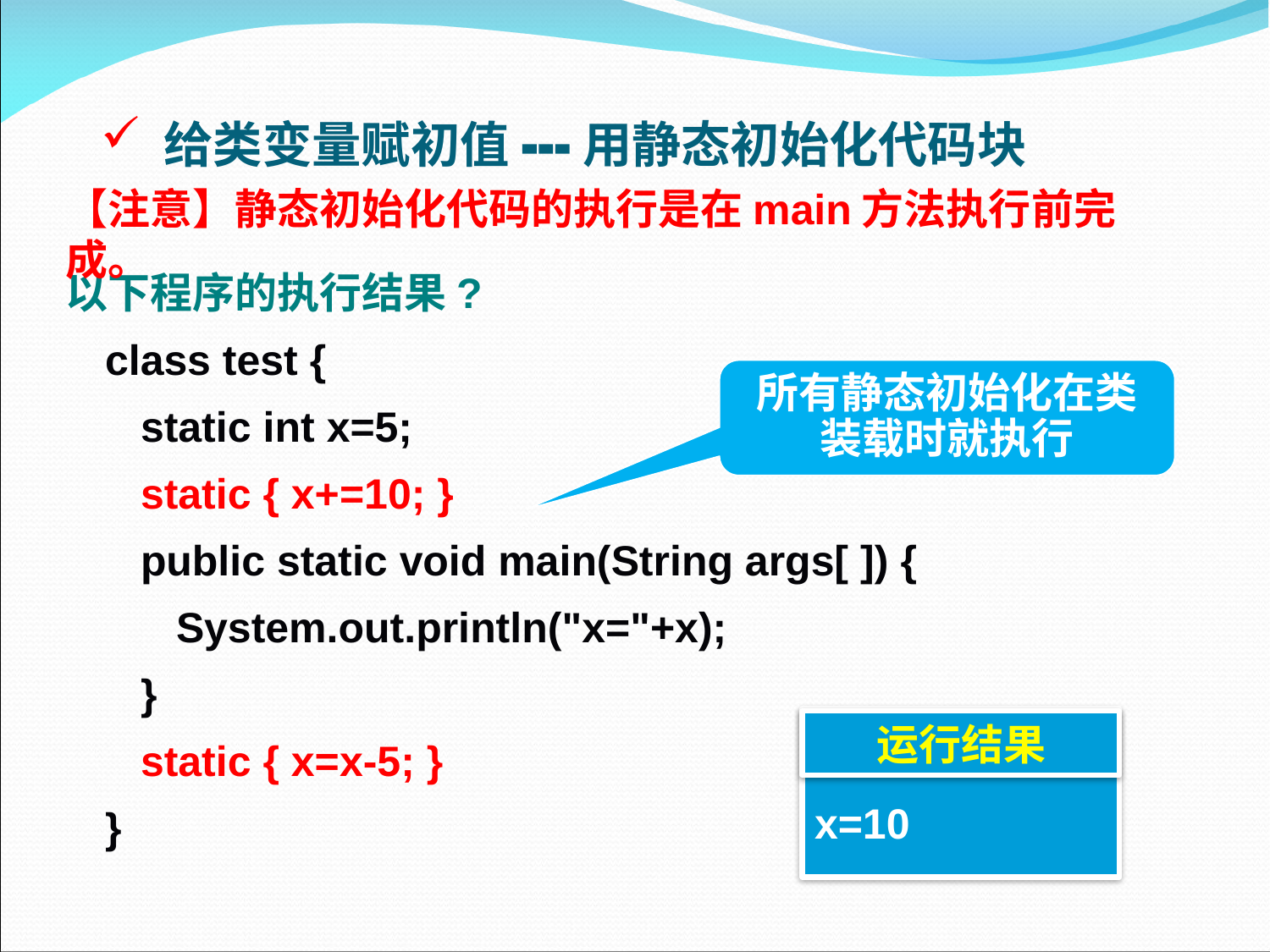

# 给类变量赋初值---用静态初始化代码块
【注意】静态初始化代码的执行是在main方法执行前完成。
以下程序的执行结果?
class test {
   static int x=5;
   static { x+=10; }
   public static void main(String args[ ]) {
      System.out.println("x="+x);
   }
   static { x=x-5; }
}
所有静态初始化在类装载时就执行

x=10
运行结果